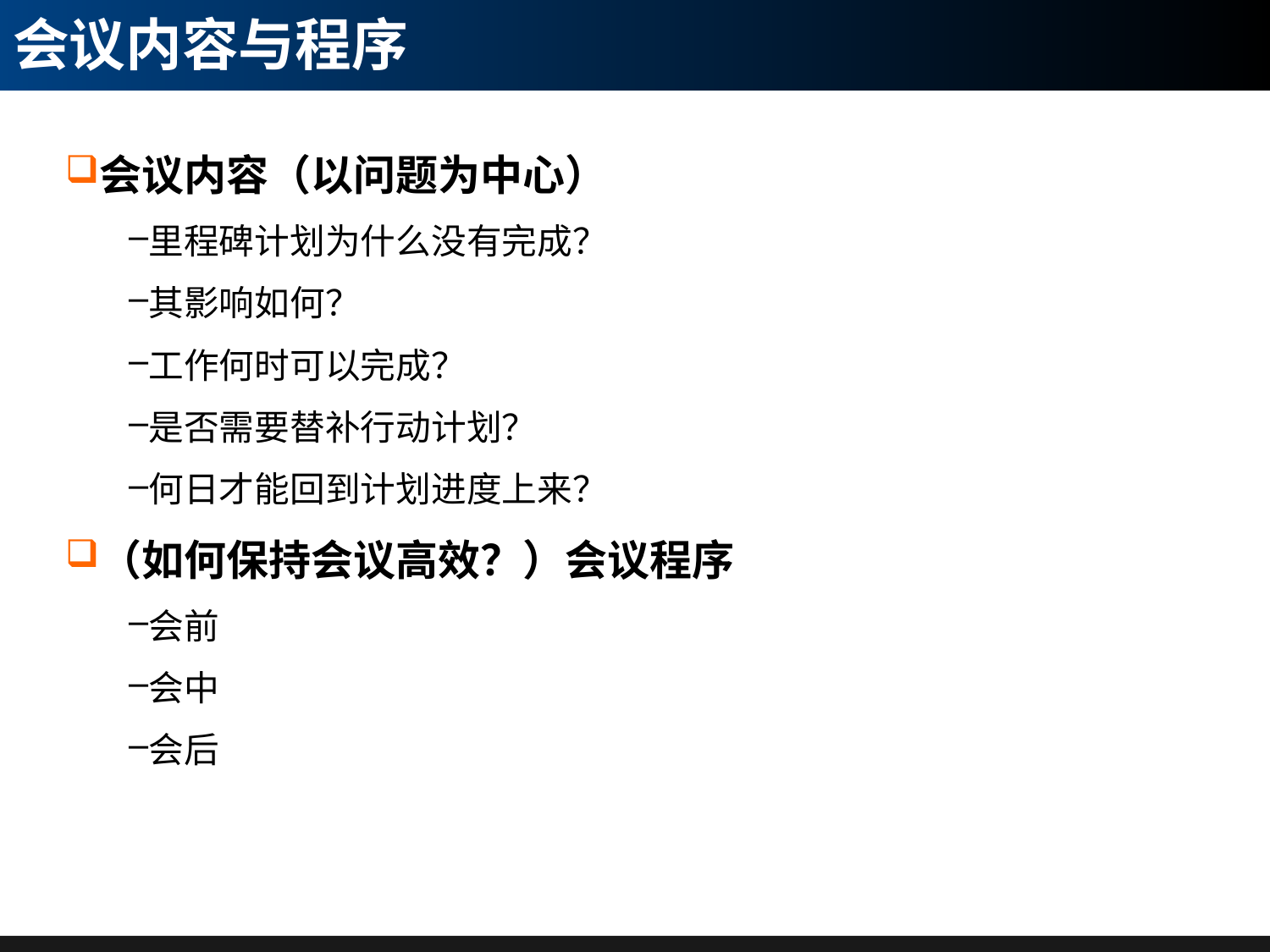

会议内容与程序
会议内容（以问题为中心）
里程碑计划为什么没有完成？
其影响如何？
工作何时可以完成？
是否需要替补行动计划？
何日才能回到计划进度上来？
（如何保持会议高效？）会议程序
会前
会中
会后